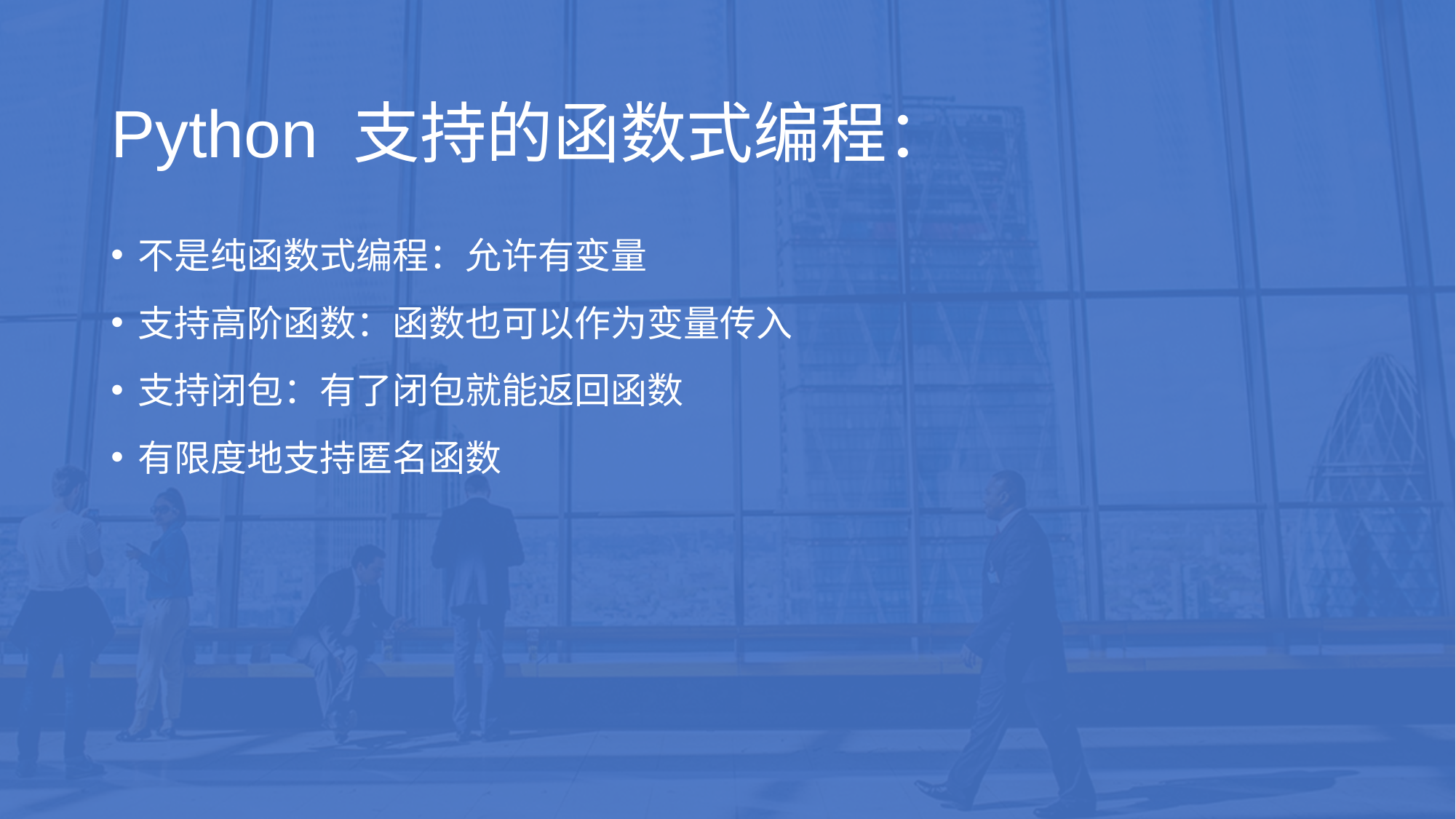

# Python 支持的函数式编程：
不是纯函数式编程：允许有变量
支持高阶函数：函数也可以作为变量传入
支持闭包：有了闭包就能返回函数
有限度地支持匿名函数